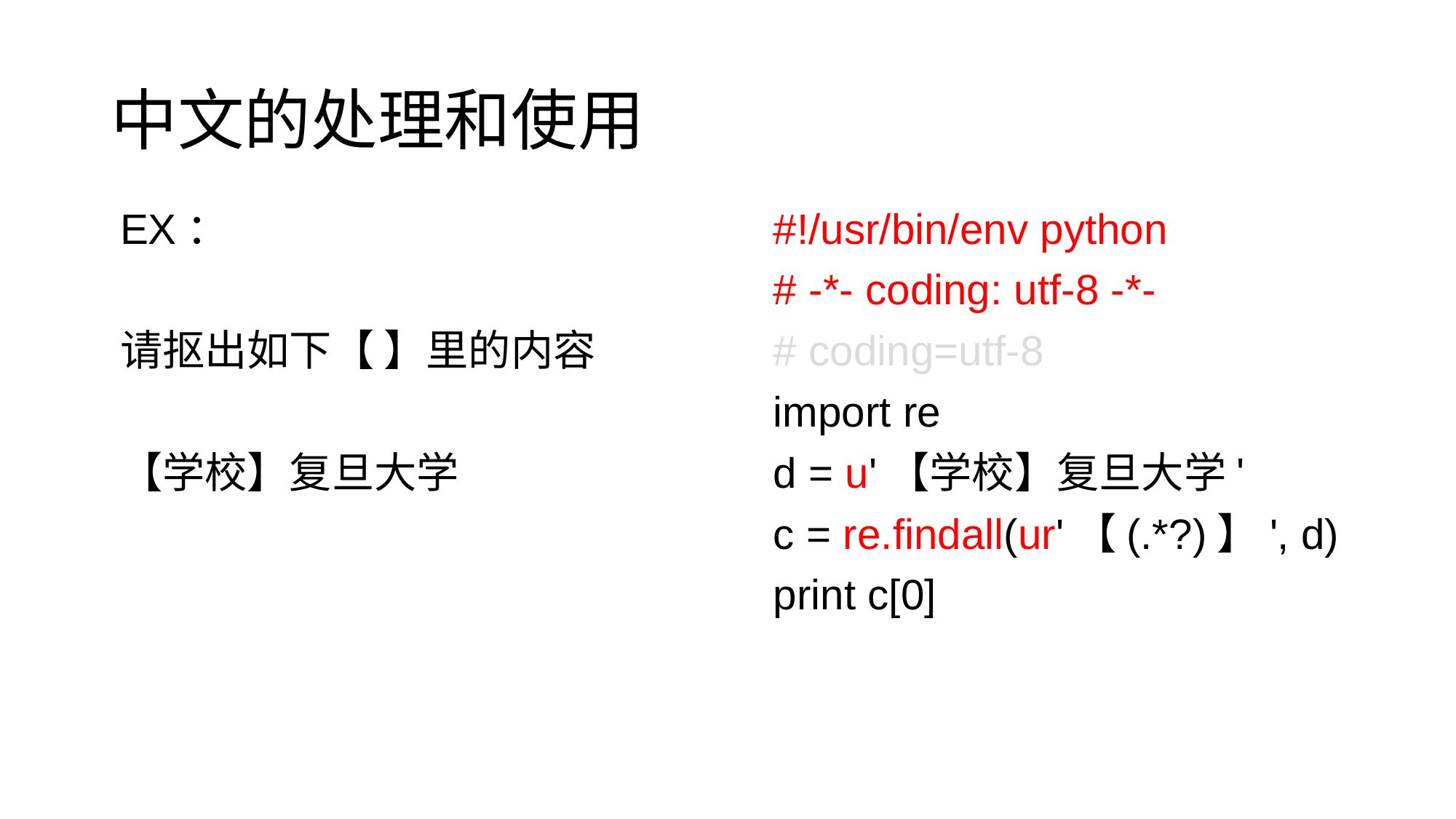

# 中文的处理和使用
EX：

请抠出如下【 】里的内容

【学校】复旦大学
#!/usr/bin/env python
# -*- coding: utf-8 -*-
# coding=utf-8
import re
d = u'【学校】复旦大学'
c = re.findall(ur'【(.*?)】', d)
print c[0]